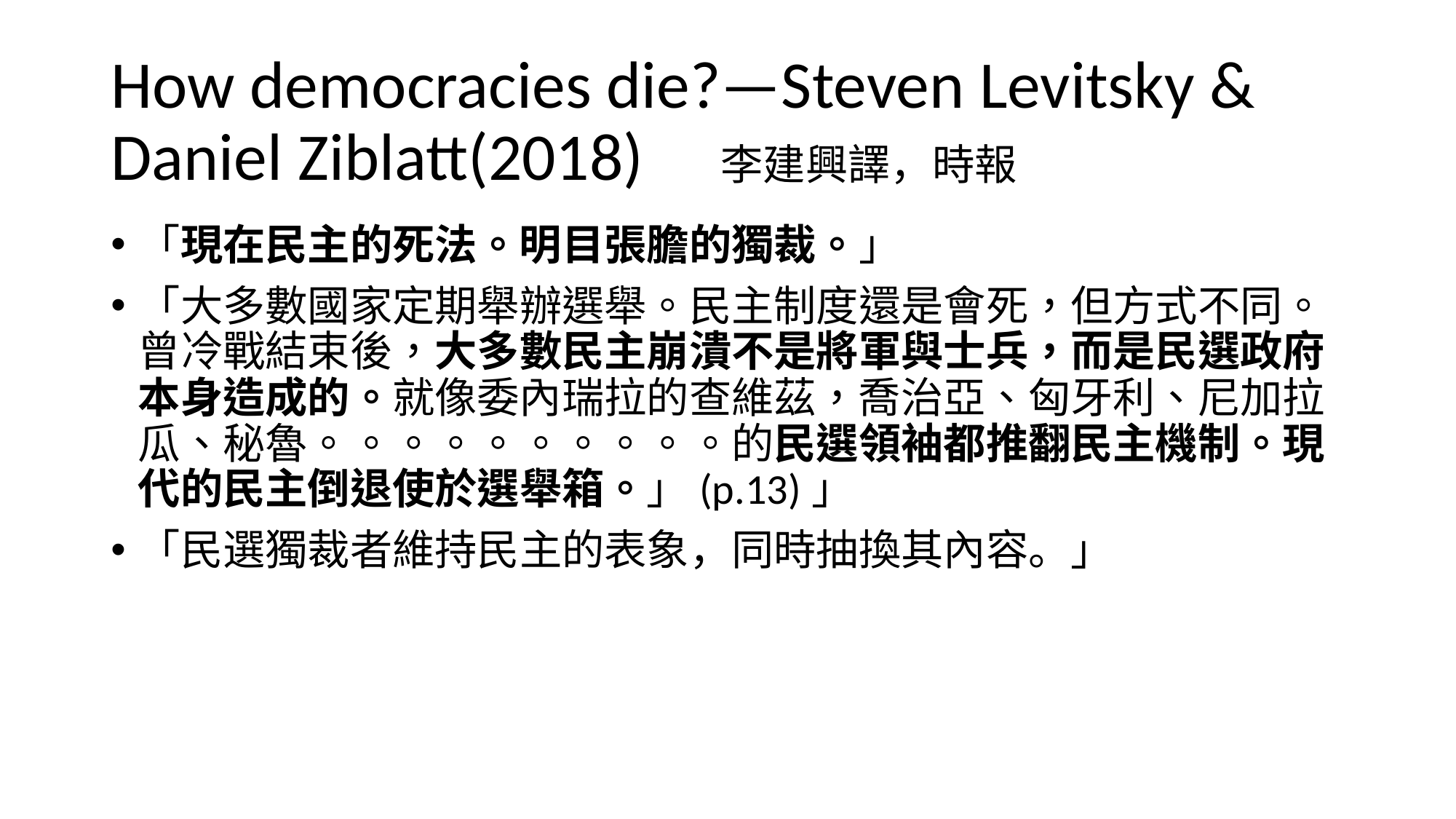

# How democracies die?—Steven Levitsky & Daniel Ziblatt(2018)    李建興譯，時報
「現在民主的死法。明目張膽的獨裁。」
「大多數國家定期舉辦選舉。民主制度還是會死，但方式不同。曾冷戰結束後，大多數民主崩潰不是將軍與士兵，而是民選政府本身造成的。就像委內瑞拉的查維茲，喬治亞、匈牙利、尼加拉瓜、秘魯。。。。。。。。。。的民選領袖都推翻民主機制。現代的民主倒退使於選舉箱。」(p.13)」
「民選獨裁者維持民主的表象，同時抽換其內容。」